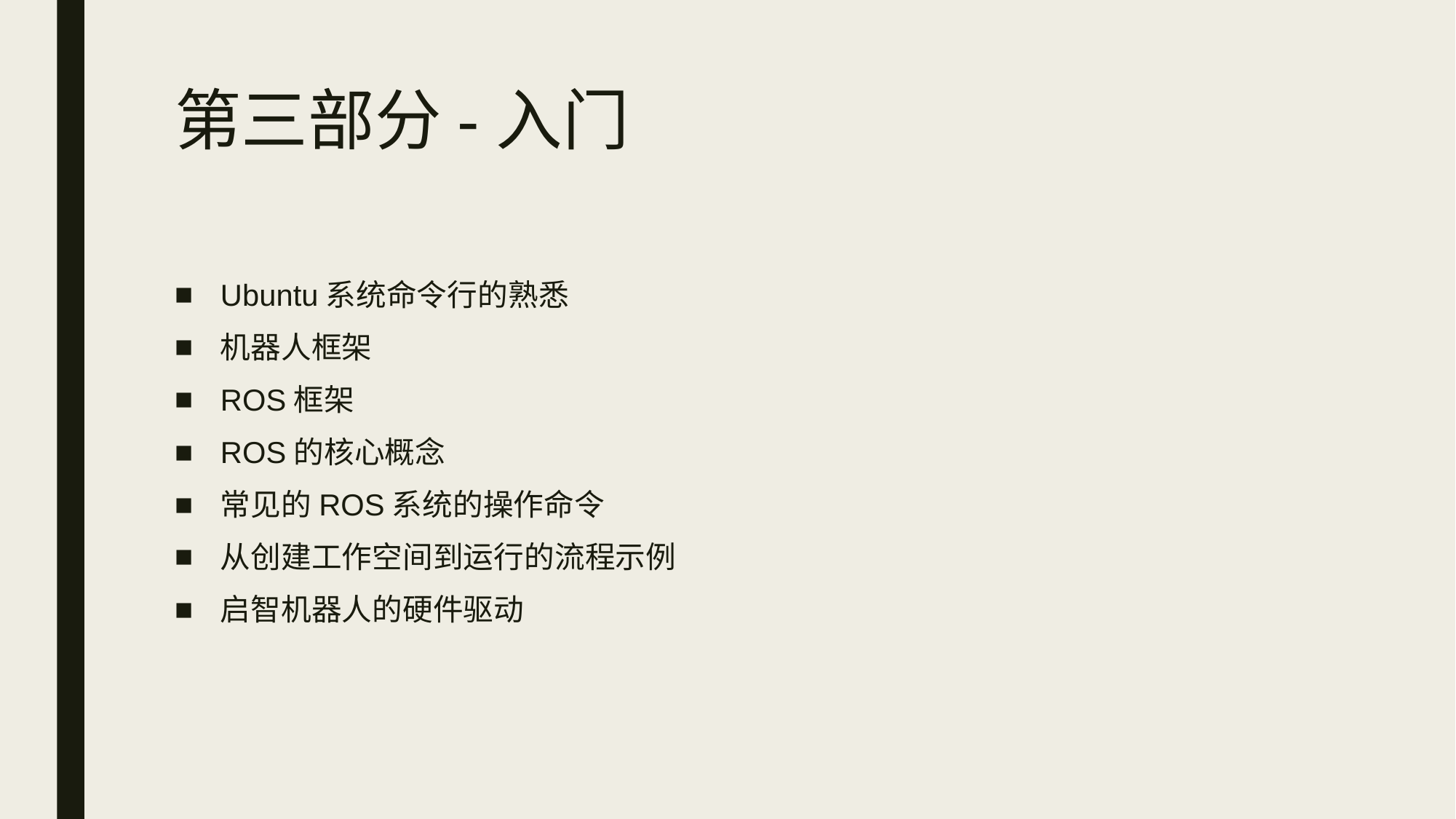

# 第三部分-入门
Ubuntu系统命令行的熟悉
机器人框架
ROS框架
ROS的核心概念
常见的ROS系统的操作命令
从创建工作空间到运行的流程示例
启智机器人的硬件驱动